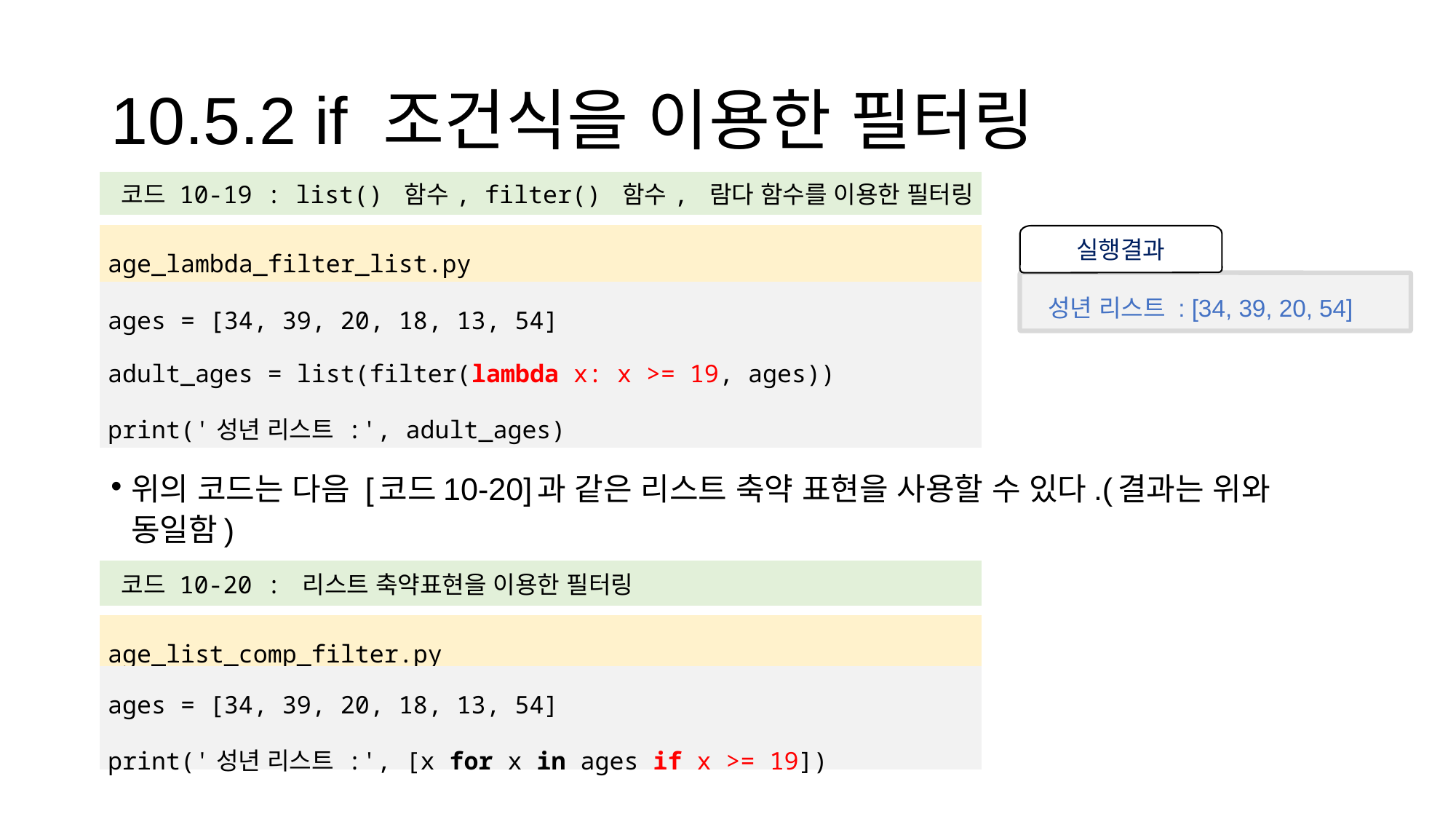

# 10.5.2 if 조건식을 이용한 필터링
| 코드 10-19 : list() 함수, filter() 함수, 람다 함수를 이용한 필터링 |
| --- |
|  |
| age\_lambda\_filter\_list.py |
| ages = [34, 39, 20, 18, 13, 54] adult\_ages = list(filter(lambda x: x >= 19, ages)) print('성년 리스트 :', adult\_ages) |
실행결과

성년 리스트 : [34, 39, 20, 54]
위의 코드는 다음 [코드10-20]과 같은 리스트 축약 표현을 사용할 수 있다.(결과는 위와 동일함)
| 코드 10-20 : 리스트 축약표현을 이용한 필터링 |
| --- |
|  |
| age\_list\_comp\_filter.py |
| ages = [34, 39, 20, 18, 13, 54] print('성년 리스트 :', [x for x in ages if x >= 19]) |